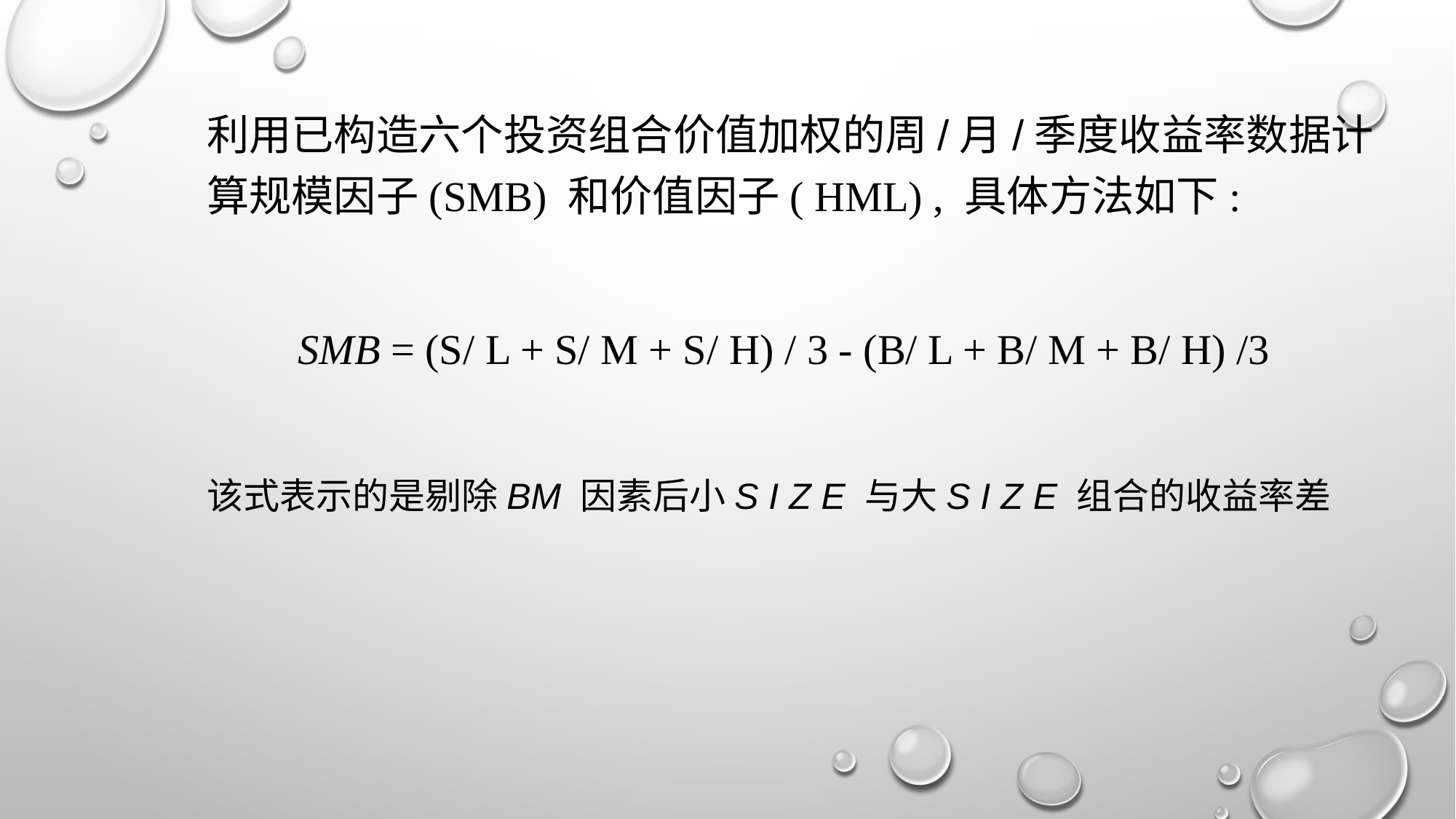

利用已构造六个投资组合价值加权的周/月/季度收益率数据计算规模因子(SMB) 和价值因子( HML) , 具体方法如下:

          SMB = (S/ L + S/ M + S/ H) / 3 - (B/ L + B/ M + B/ H) /3

该式表示的是剔除BM 因素后小S I Z E 与大S I Z E 组合的收益率差